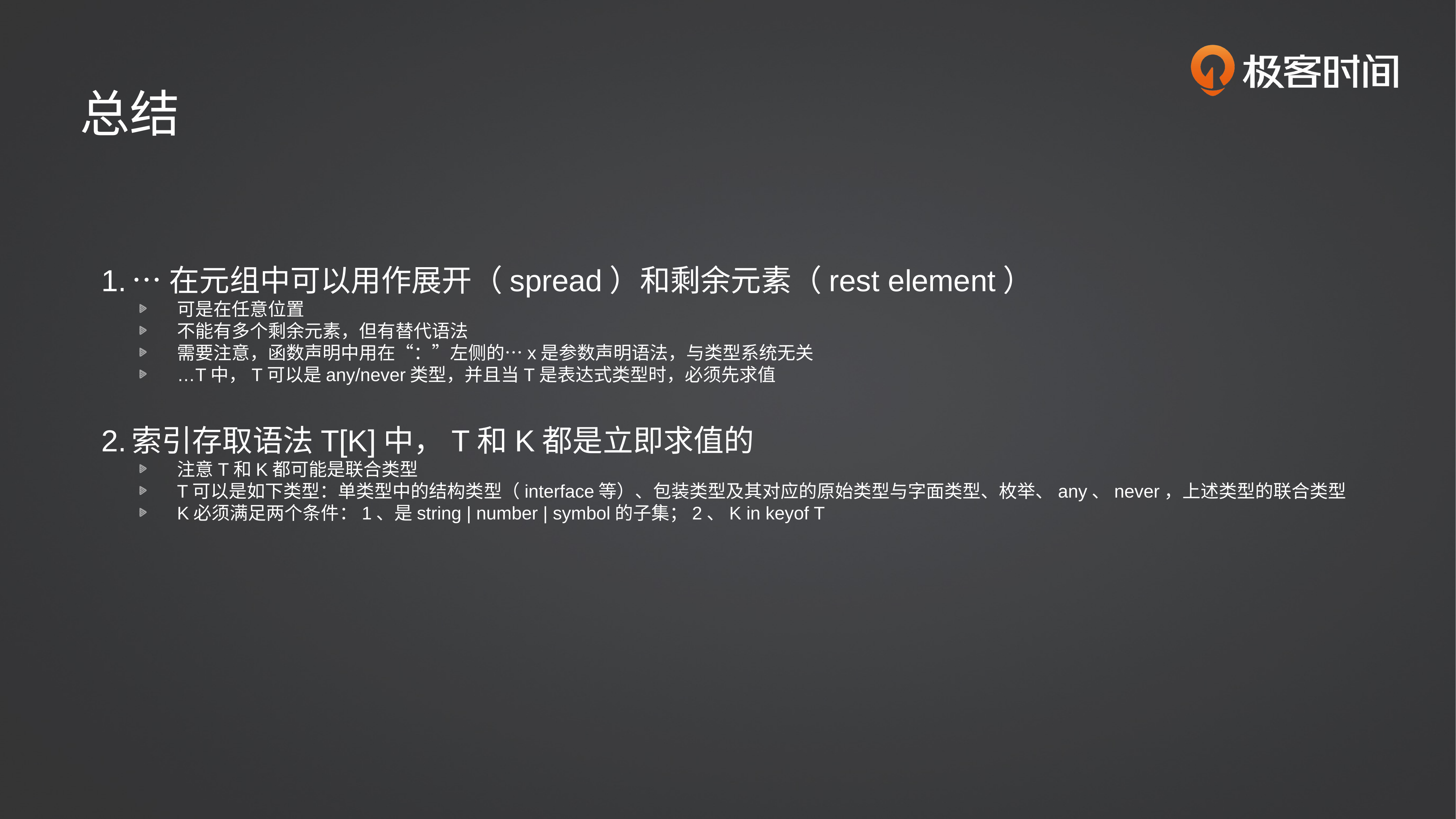

总结
…在元组中可以用作展开（spread）和剩余元素（rest element）
可是在任意位置
不能有多个剩余元素，但有替代语法
需要注意，函数声明中用在“：”左侧的…x是参数声明语法，与类型系统无关
…T中，T可以是any/never类型，并且当T是表达式类型时，必须先求值

索引存取语法T[K]中，T和K都是立即求值的
注意T和K都可能是联合类型
T可以是如下类型：单类型中的结构类型（interface等）、包装类型及其对应的原始类型与字面类型、枚举、any、never，上述类型的联合类型
K必须满足两个条件：1、是string | number | symbol的子集；2、K in keyof T